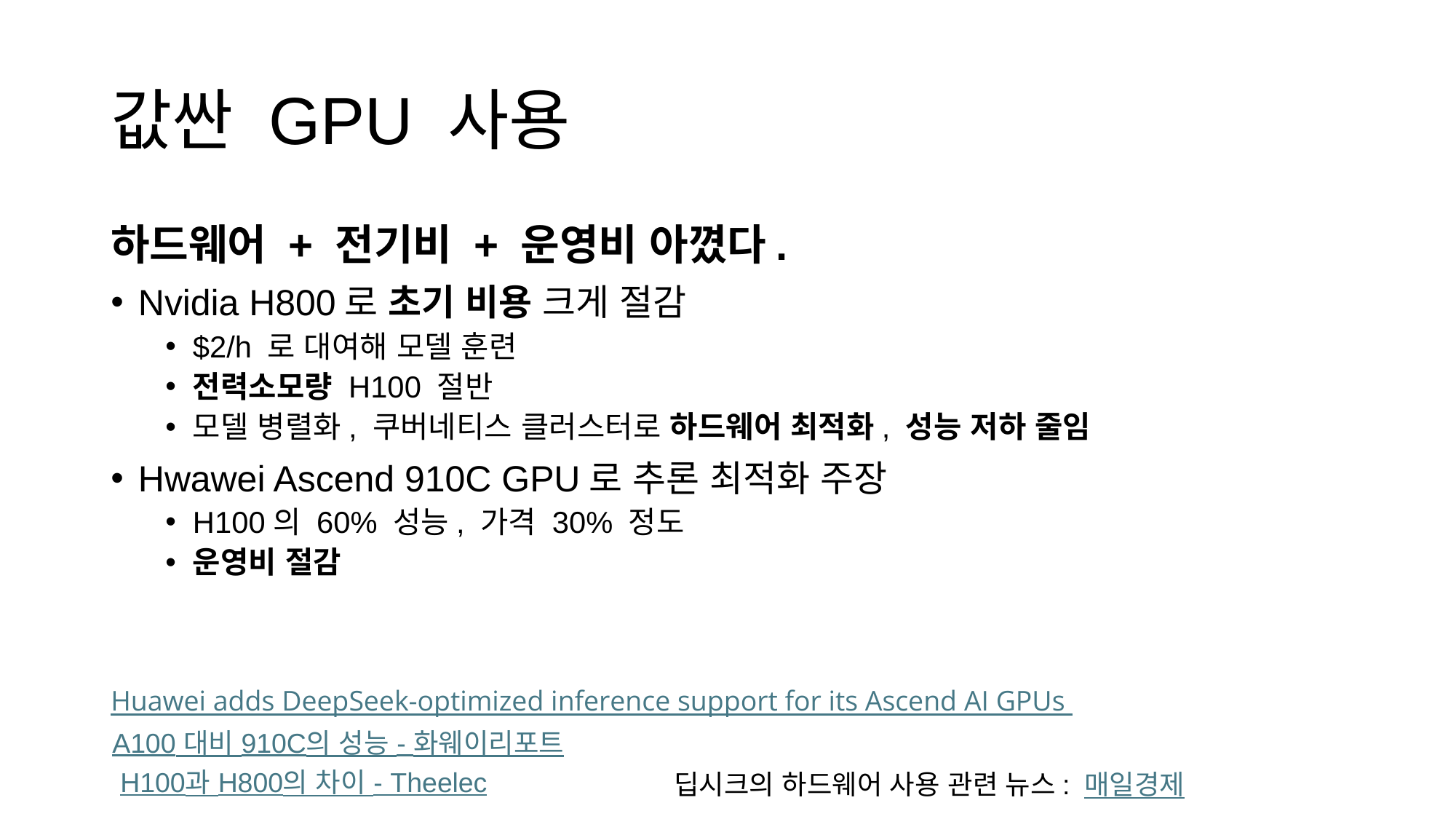

# 값싼 GPU 사용
하드웨어 + 전기비 + 운영비 아꼈다.
Nvidia H800로 초기 비용 크게 절감
$2/h 로 대여해 모델 훈련
전력소모량 H100 절반
모델 병렬화, 쿠버네티스 클러스터로 하드웨어 최적화, 성능 저하 줄임
Hwawei Ascend 910C GPU로 추론 최적화 주장
H100의 60% 성능, 가격 30% 정도
운영비 절감
Huawei adds DeepSeek-optimized inference support for its Ascend AI GPUs

A100 대비 910C의 성능 - 화웨이리포트
H100과 H800의 차이 - Theelec
딥시크의 하드웨어 사용 관련 뉴스: 매일경제